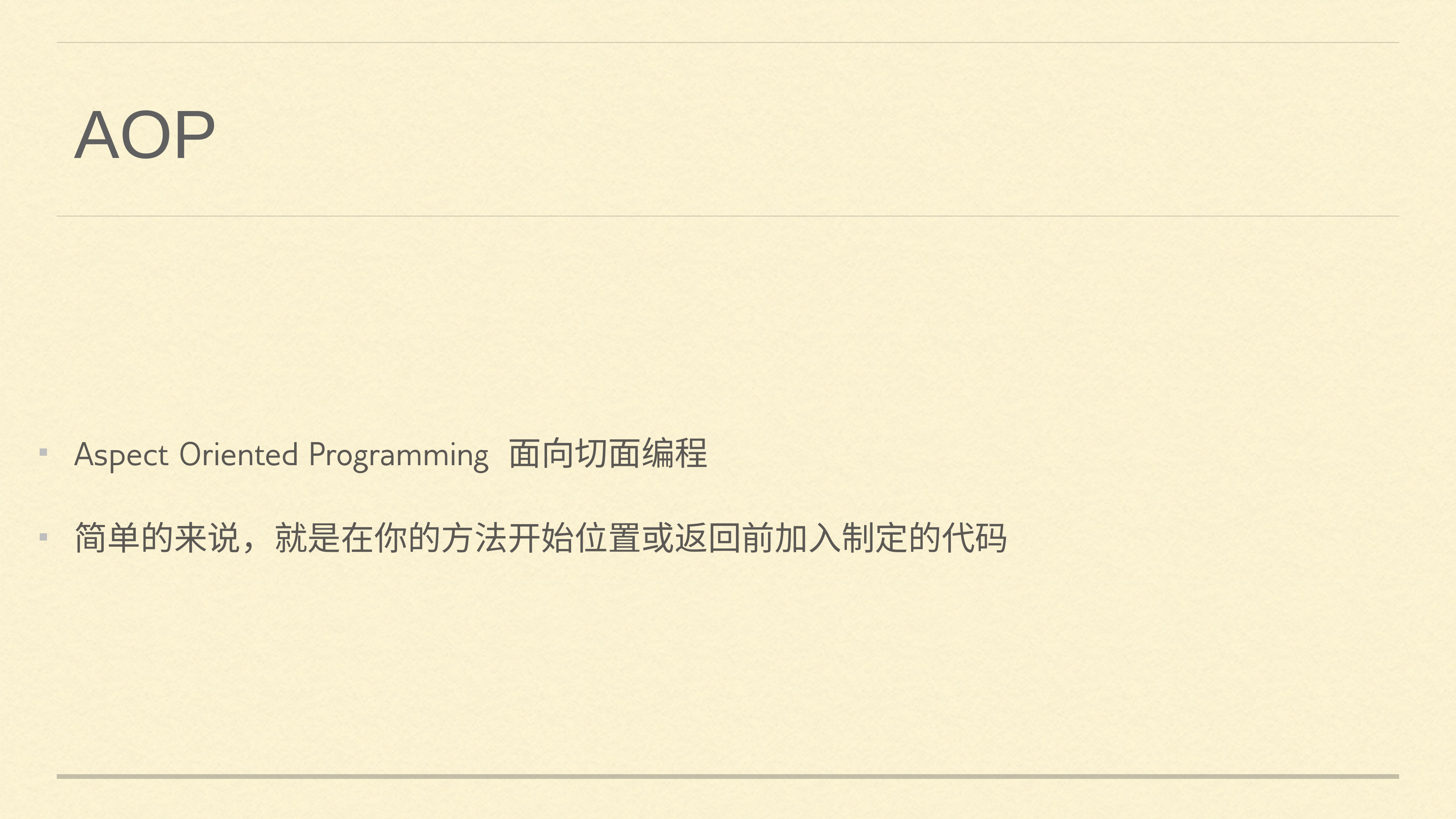

# aop
Aspect Oriented Programming 面向切面编程
简单的来说，就是在你的方法开始位置或返回前加入制定的代码